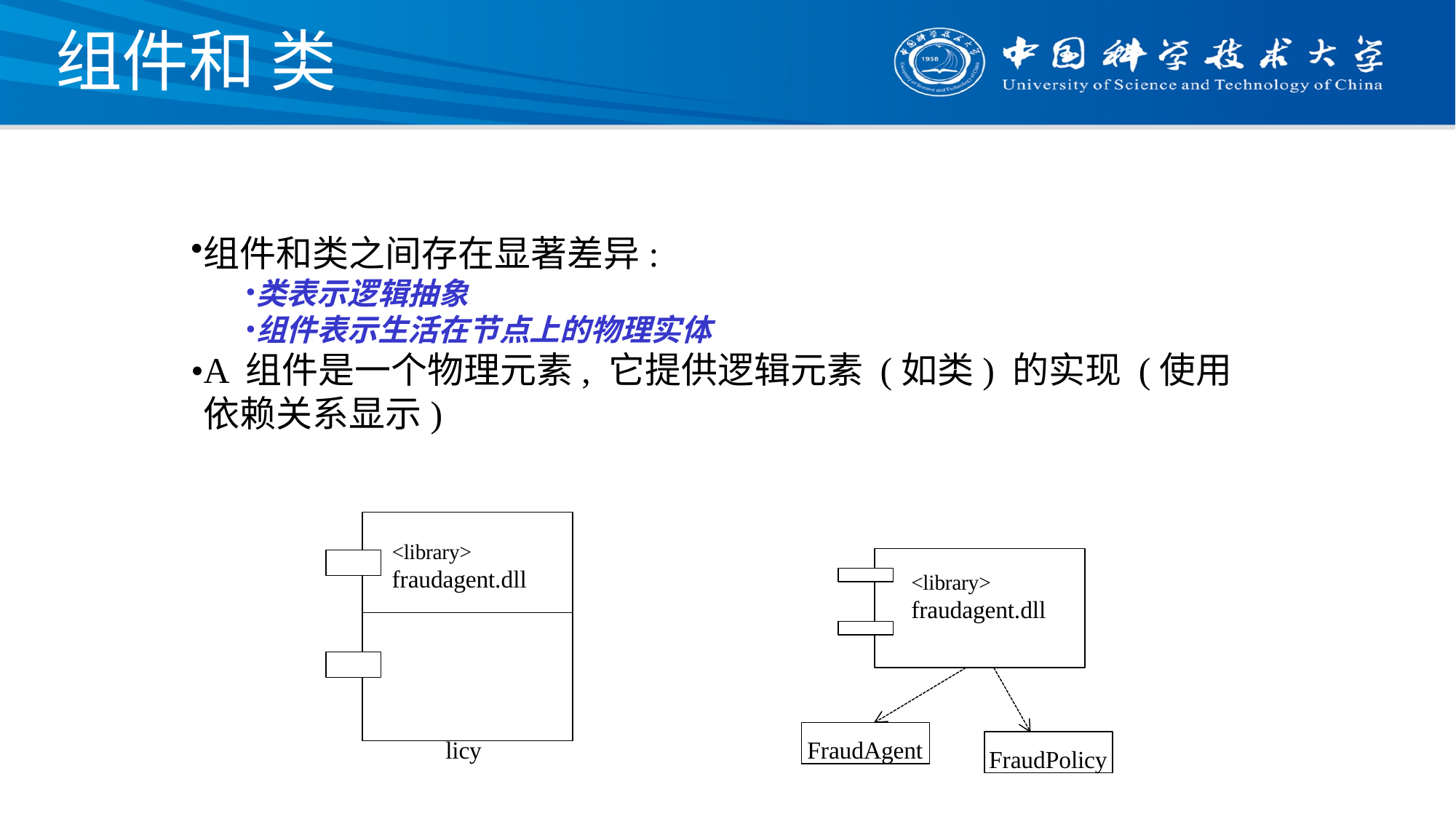

# 组件和 类
组件和类之间存在显著差异:
类表示逻辑抽象
组件表示生活在节点上的物理实体
•A 组件是一个物理元素, 它提供逻辑元素 (如类) 的实现 (使用依赖关系显示)

<library>

fraudagent.dll
<library>

fraudagent.dll

实现
FraudAgent FRaudPolicy

FraudAgent
FraudPolicy